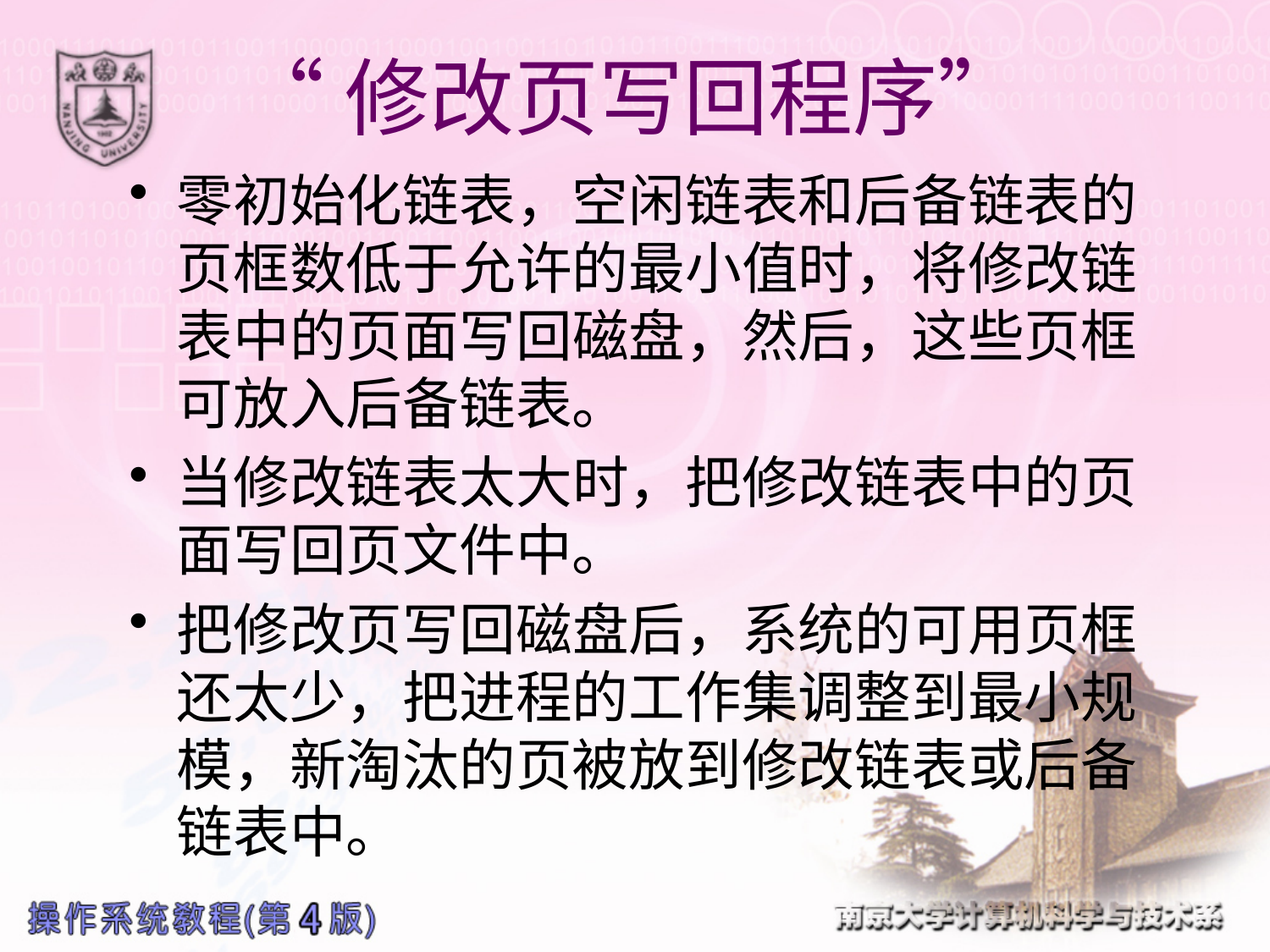

# “修改页写回程序”
零初始化链表，空闲链表和后备链表的页框数低于允许的最小值时，将修改链表中的页面写回磁盘，然后，这些页框可放入后备链表。
当修改链表太大时，把修改链表中的页面写回页文件中。
把修改页写回磁盘后，系统的可用页框还太少，把进程的工作集调整到最小规模，新淘汰的页被放到修改链表或后备链表中。